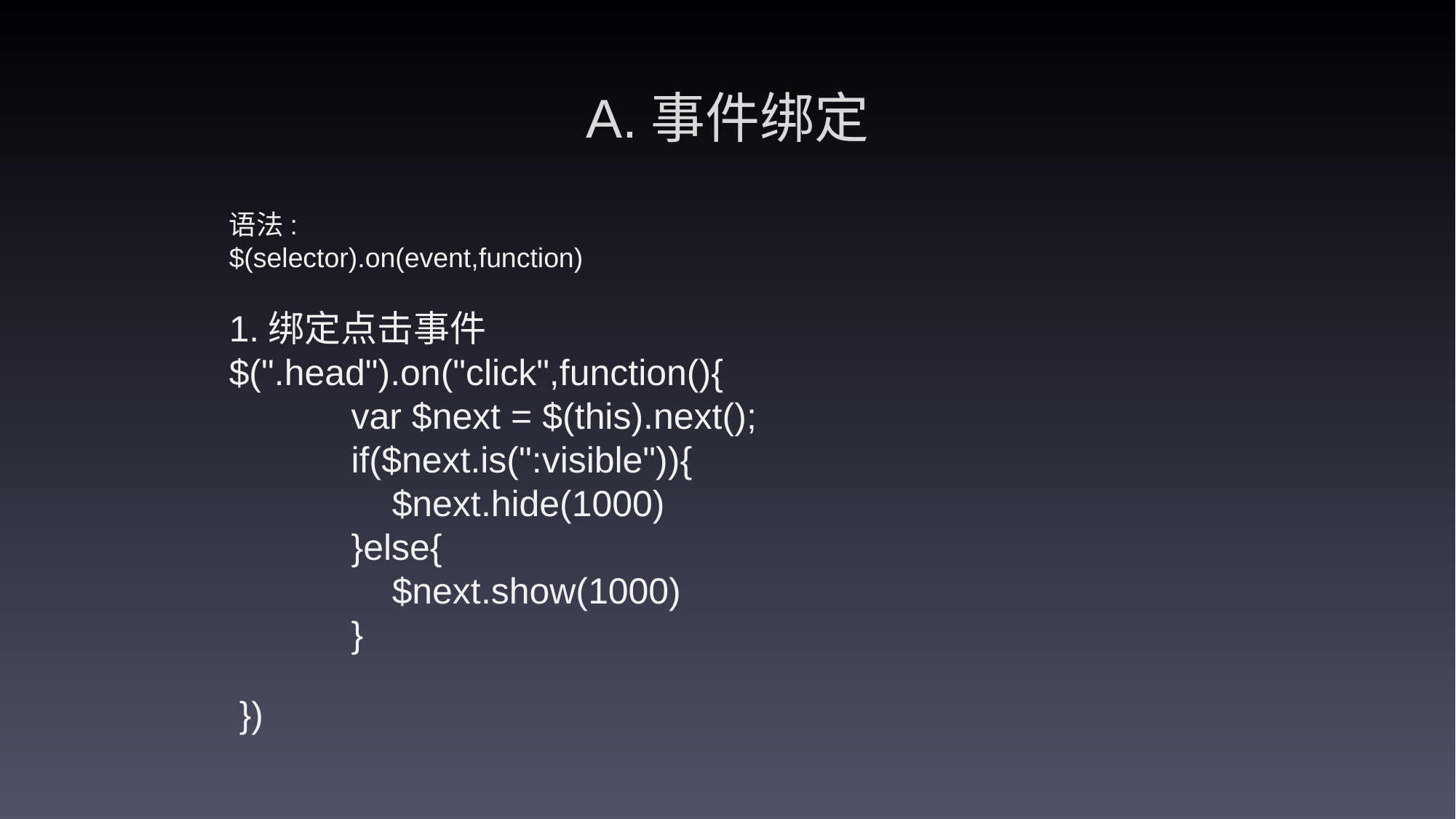

A.事件绑定
语法:
$(selector).on(event,function)

1.绑定点击事件
$(".head").on("click",function(){
            var $next = $(this).next();
            if($next.is(":visible")){
                $next.hide(1000)
            }else{
                $next.show(1000)
            }

 })